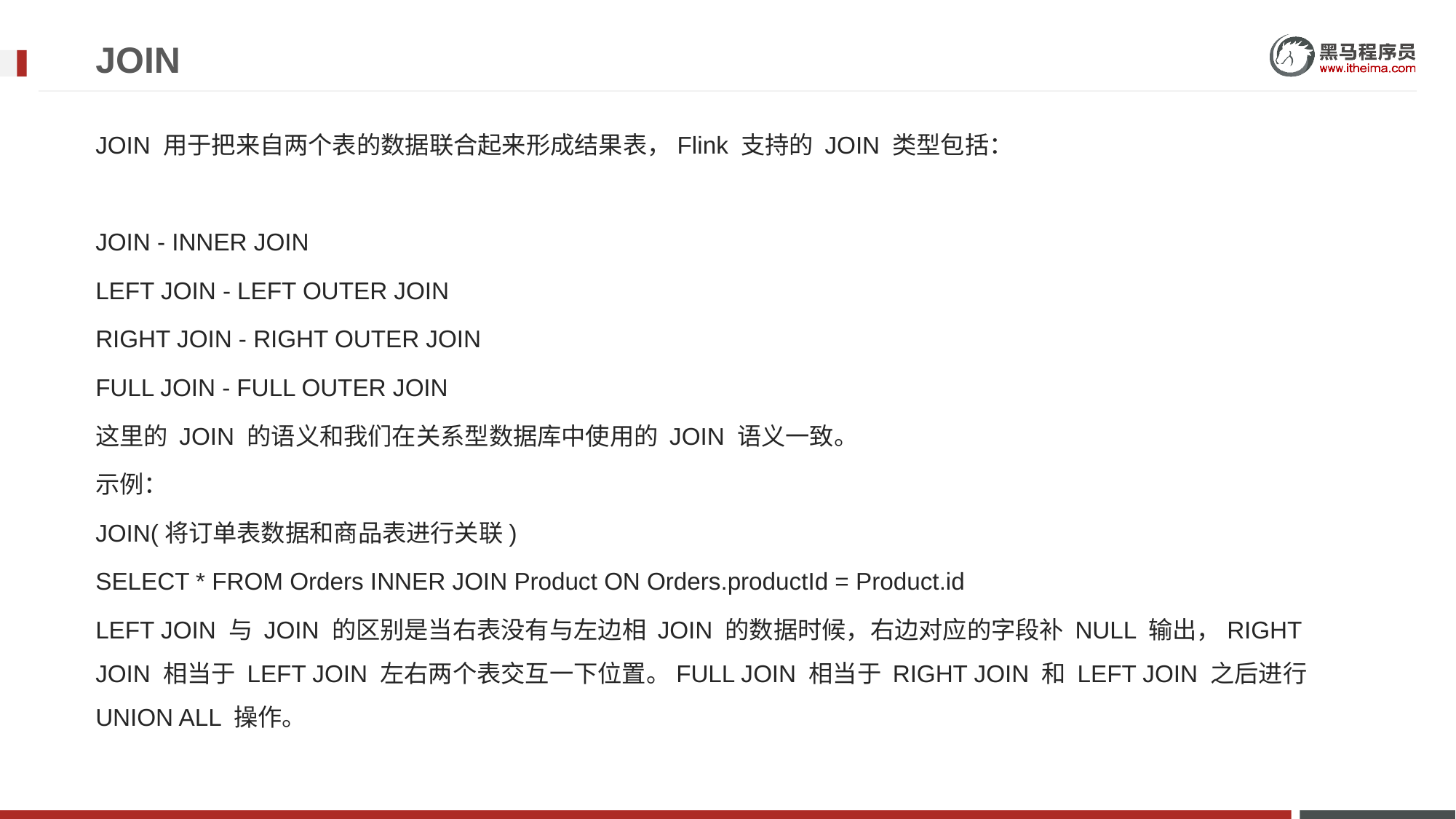

# JOIN
JOIN 用于把来自两个表的数据联合起来形成结果表，Flink 支持的 JOIN 类型包括：

JOIN - INNER JOIN
LEFT JOIN - LEFT OUTER JOIN
RIGHT JOIN - RIGHT OUTER JOIN
FULL JOIN - FULL OUTER JOIN
这里的 JOIN 的语义和我们在关系型数据库中使用的 JOIN 语义一致。
示例：
JOIN(将订单表数据和商品表进行关联)
SELECT * FROM Orders INNER JOIN Product ON Orders.productId = Product.id
LEFT JOIN 与 JOIN 的区别是当右表没有与左边相 JOIN 的数据时候，右边对应的字段补 NULL 输出，RIGHT JOIN 相当于 LEFT JOIN 左右两个表交互一下位置。FULL JOIN 相当于 RIGHT JOIN 和 LEFT JOIN 之后进行 UNION ALL 操作。